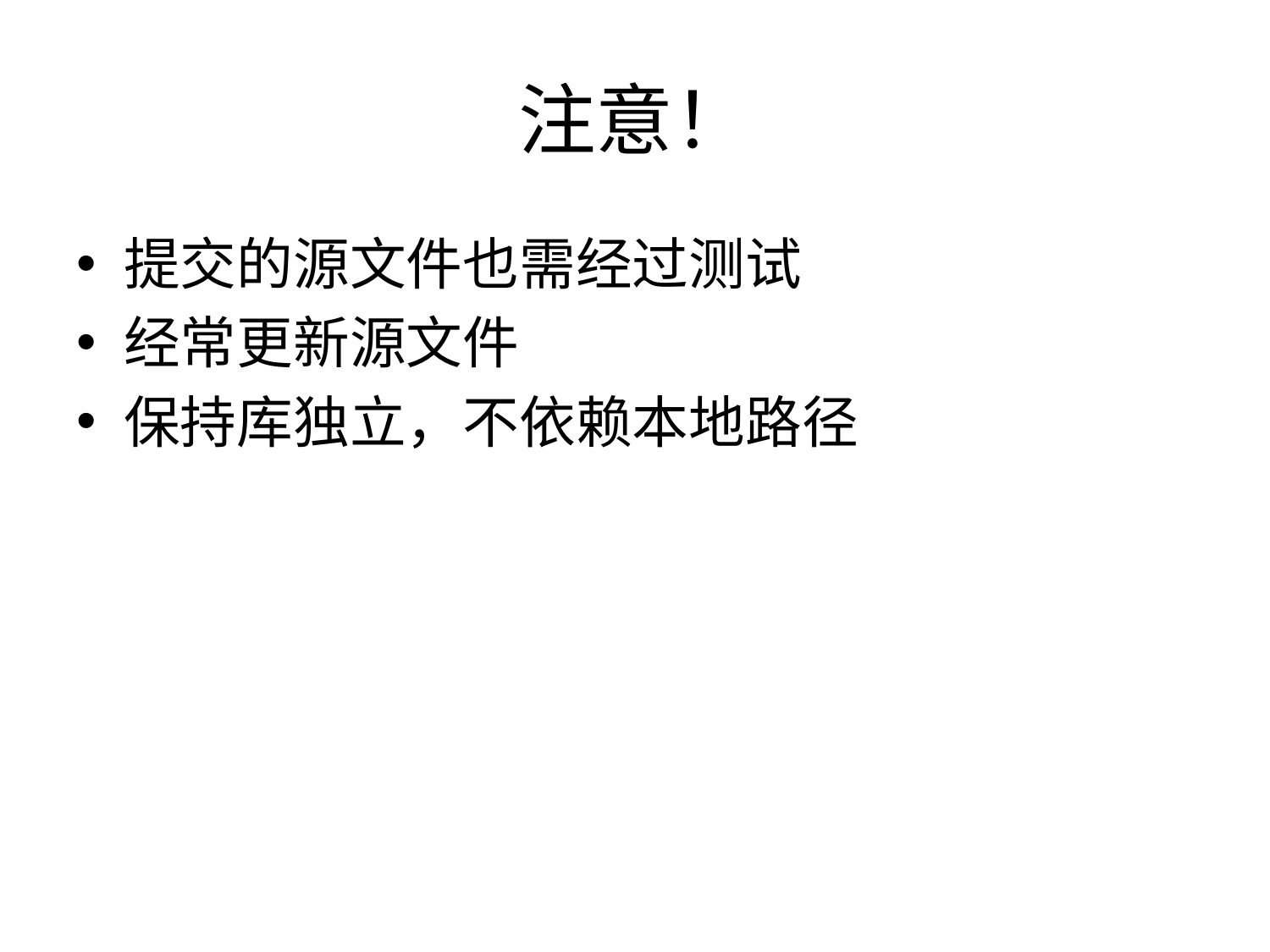

# 注意！
提交的源文件也需经过测试
经常更新源文件
保持库独立，不依赖本地路径